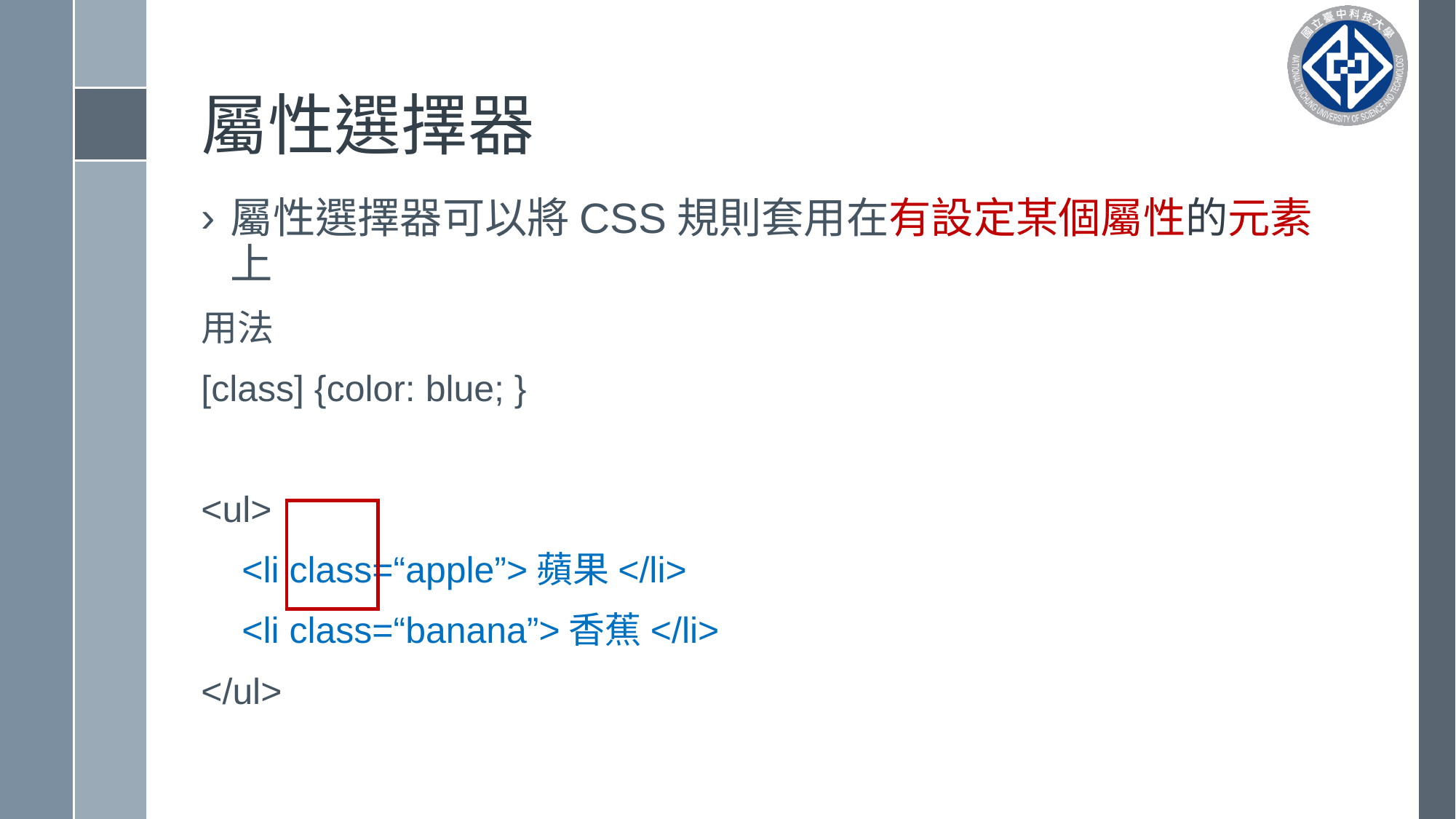

# 屬性選擇器
屬性選擇器可以將CSS規則套用在有設定某個屬性的元素上
用法
[class] {color: blue; }

<ul>
    <li class=“apple”>蘋果</li>
    <li class=“banana”>香蕉</li>
</ul>